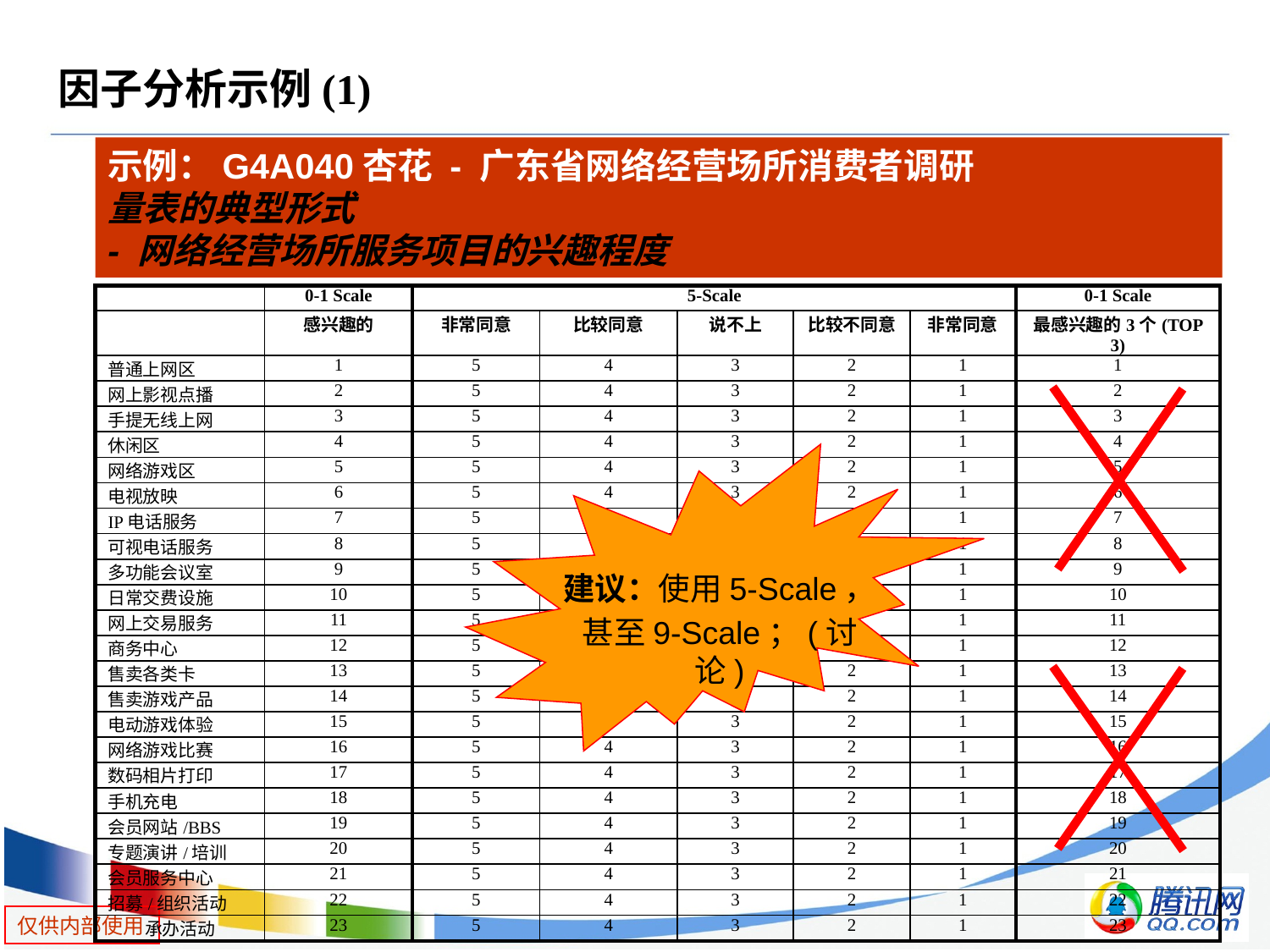

# 因子分析示例(1)
示例：G4A040杏花 - 广东省网络经营场所消费者调研
量表的典型形式
- 网络经营场所服务项目的兴趣程度
|  | 0-1 Scale | 5-Scale |  |  |  |  | 0-1 Scale |
| --- | --- | --- | --- | --- | --- | --- | --- |
|  | 感兴趣的 | 非常同意 | 比较同意 | 说不上 | 比较不同意 | 非常同意 | 最感兴趣的3个(TOP 3) |
| 普通上网区 | 1 | 5 | 4 | 3 | 2 | 1 | 1 |
| 网上影视点播 | 2 | 5 | 4 | 3 | 2 | 1 | 2 |
| 手提无线上网 | 3 | 5 | 4 | 3 | 2 | 1 | 3 |
| 休闲区 | 4 | 5 | 4 | 3 | 2 | 1 | 4 |
| 网络游戏区 | 5 | 5 | 4 | 3 | 2 | 1 | 5 |
| 电视放映 | 6 | 5 | 4 | 3 | 2 | 1 | 6 |
| IP电话服务 | 7 | 5 | 4 | 3 | 2 | 1 | 7 |
| 可视电话服务 | 8 | 5 | 4 | 3 | 2 | 1 | 8 |
| 多功能会议室 | 9 | 5 | 4 | 3 | 2 | 1 | 9 |
| 日常交费设施 | 10 | 5 | 4 | 3 | 2 | 1 | 10 |
| 网上交易服务 | 11 | 5 | 4 | 3 | 2 | 1 | 11 |
| 商务中心 | 12 | 5 | 4 | 3 | 2 | 1 | 12 |
| 售卖各类卡 | 13 | 5 | 4 | 3 | 2 | 1 | 13 |
| 售卖游戏产品 | 14 | 5 | 4 | 3 | 2 | 1 | 14 |
| 电动游戏体验 | 15 | 5 | 4 | 3 | 2 | 1 | 15 |
| 网络游戏比赛 | 16 | 5 | 4 | 3 | 2 | 1 | 16 |
| 数码相片打印 | 17 | 5 | 4 | 3 | 2 | 1 | 17 |
| 手机充电 | 18 | 5 | 4 | 3 | 2 | 1 | 18 |
| 会员网站/BBS | 19 | 5 | 4 | 3 | 2 | 1 | 19 |
| 专题演讲/培训 | 20 | 5 | 4 | 3 | 2 | 1 | 20 |
| 会员服务中心 | 21 | 5 | 4 | 3 | 2 | 1 | 21 |
| 招募/组织活动 | 22 | 5 | 4 | 3 | 2 | 1 | 22 |
| 承办活动 | 23 | 5 | 4 | 3 | 2 | 1 | 23 |

建议：使用5-Scale，
甚至9-Scale；(讨论)